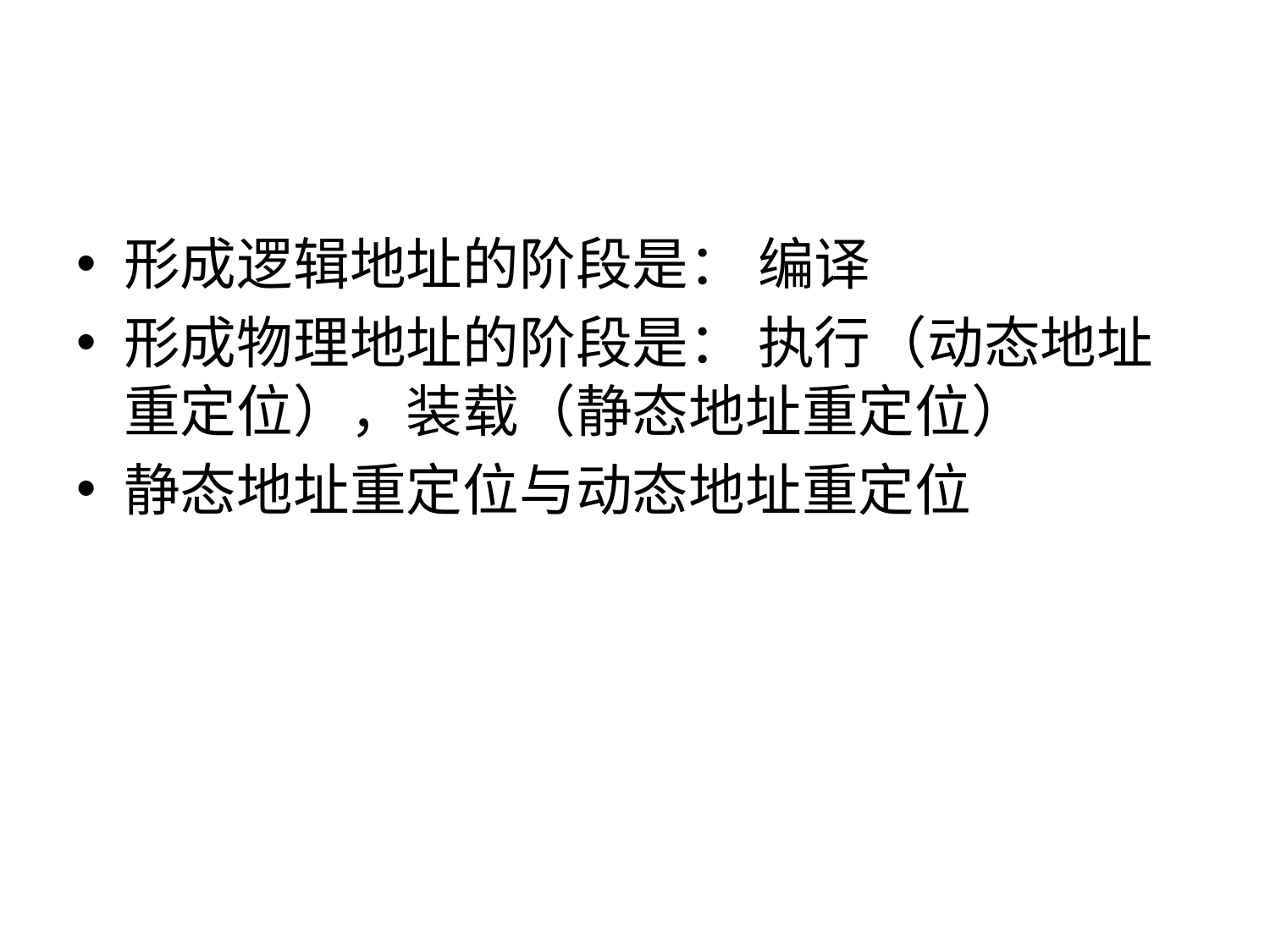

形成逻辑地址的阶段是： 编译
形成物理地址的阶段是： 执行（动态地址重定位），装载（静态地址重定位）
静态地址重定位与动态地址重定位